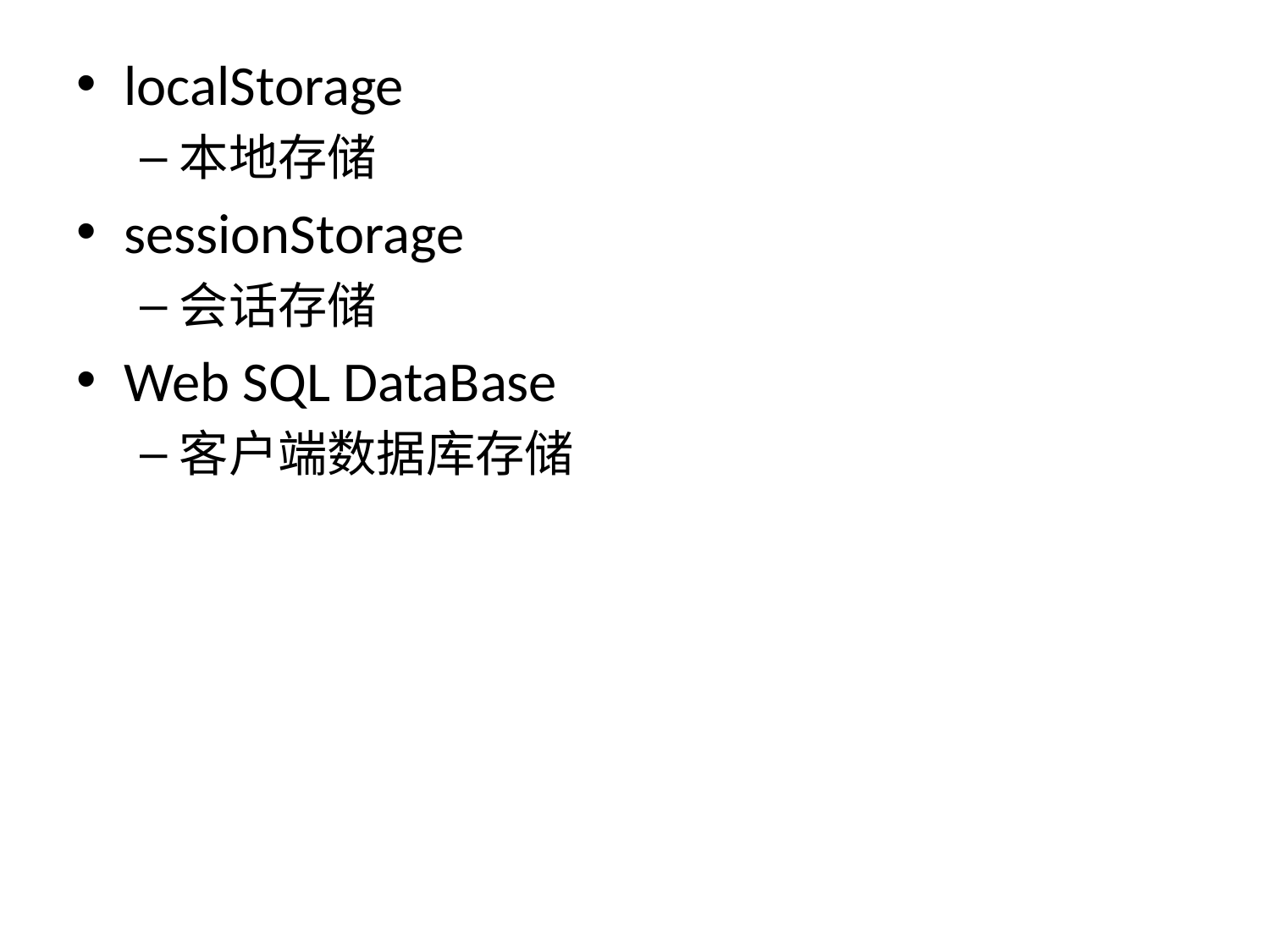

localStorage
本地存储
sessionStorage
会话存储
Web SQL DataBase
客户端数据库存储